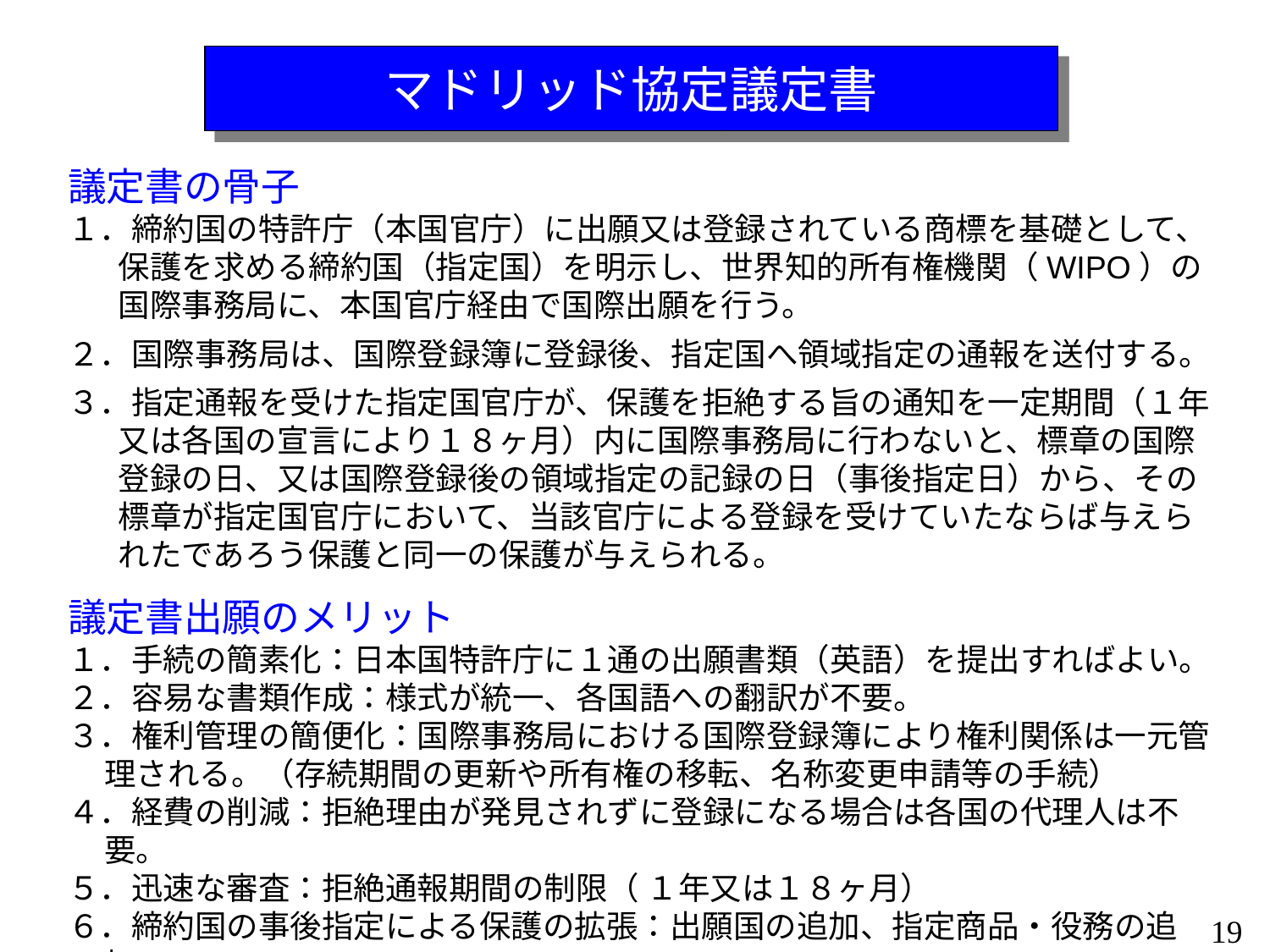

マドリッド協定議定書
議定書の骨子
１．締約国の特許庁（本国官庁）に出願又は登録されている商標を基礎として、保護を求める締約国（指定国）を明示し、世界知的所有権機関（WIPO）の国際事務局に、本国官庁経由で国際出願を行う。
２．国際事務局は、国際登録簿に登録後、指定国へ領域指定の通報を送付する。
３．指定通報を受けた指定国官庁が、保護を拒絶する旨の通知を一定期間（１年又は各国の宣言により１８ヶ月）内に国際事務局に行わないと、標章の国際登録の日、又は国際登録後の領域指定の記録の日（事後指定日）から、その標章が指定国官庁において、当該官庁による登録を受けていたならば与えられたであろう保護と同一の保護が与えられる。
議定書出願のメリット
１．手続の簡素化：日本国特許庁に１通の出願書類（英語）を提出すればよい。
２．容易な書類作成：様式が統一、各国語への翻訳が不要。
３．権利管理の簡便化：国際事務局における国際登録簿により権利関係は一元管理される。（存続期間の更新や所有権の移転、名称変更申請等の手続）
４．経費の削減：拒絶理由が発見されずに登録になる場合は各国の代理人は不要。
５．迅速な審査：拒絶通報期間の制限（ １年又は１８ヶ月）
６．締約国の事後指定による保護の拡張：出願国の追加、指定商品・役務の追加。
19